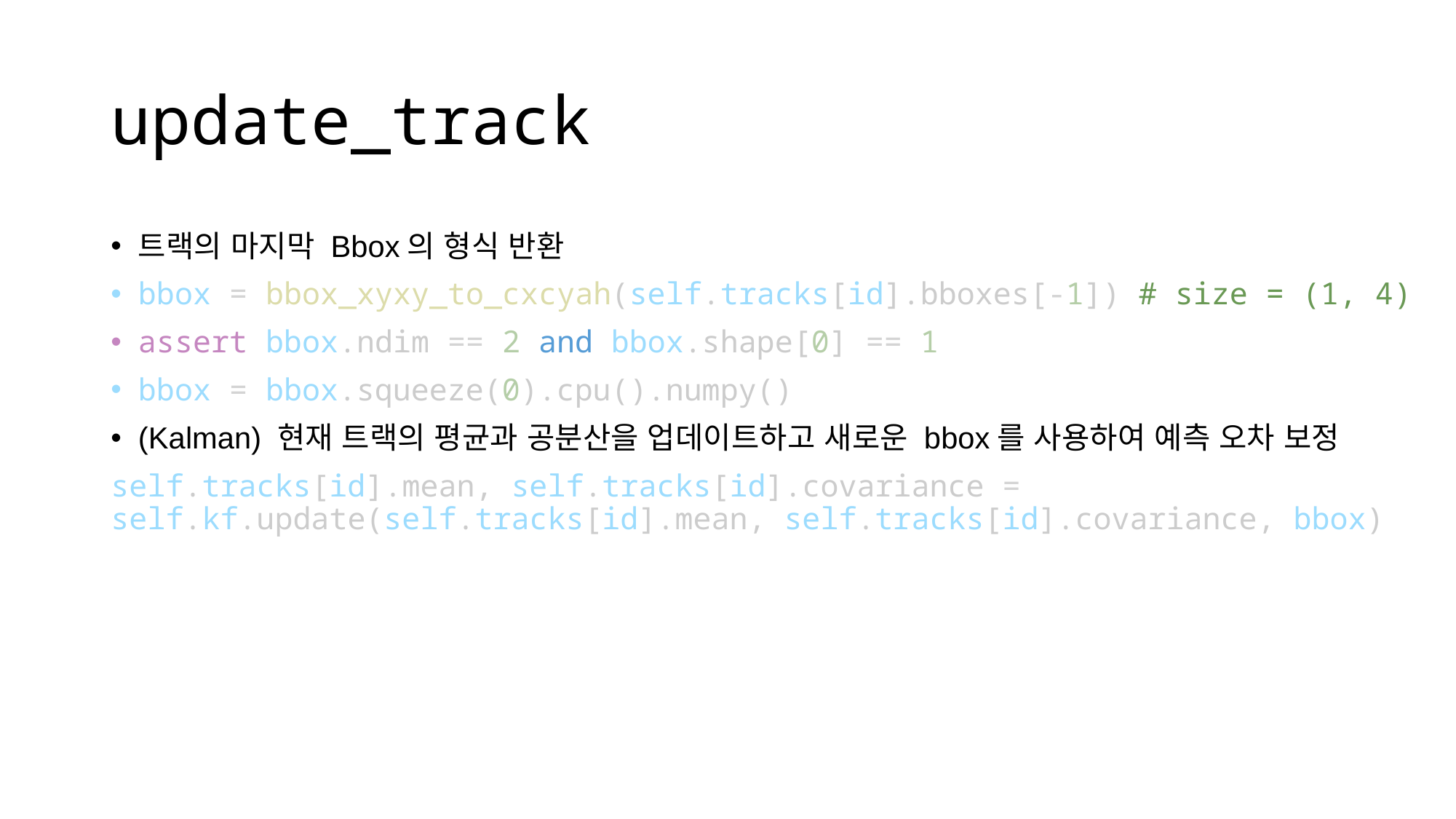

# update_track
트랙의 마지막 Bbox의 형식 반환
bbox = bbox_xyxy_to_cxcyah(self.tracks[id].bboxes[-1]) # size = (1, 4)
assert bbox.ndim == 2 and bbox.shape[0] == 1
bbox = bbox.squeeze(0).cpu().numpy()
(Kalman) 현재 트랙의 평균과 공분산을 업데이트하고 새로운 bbox를 사용하여 예측 오차 보정
self.tracks[id].mean, self.tracks[id].covariance = self.kf.update(self.tracks[id].mean, self.tracks[id].covariance, bbox)